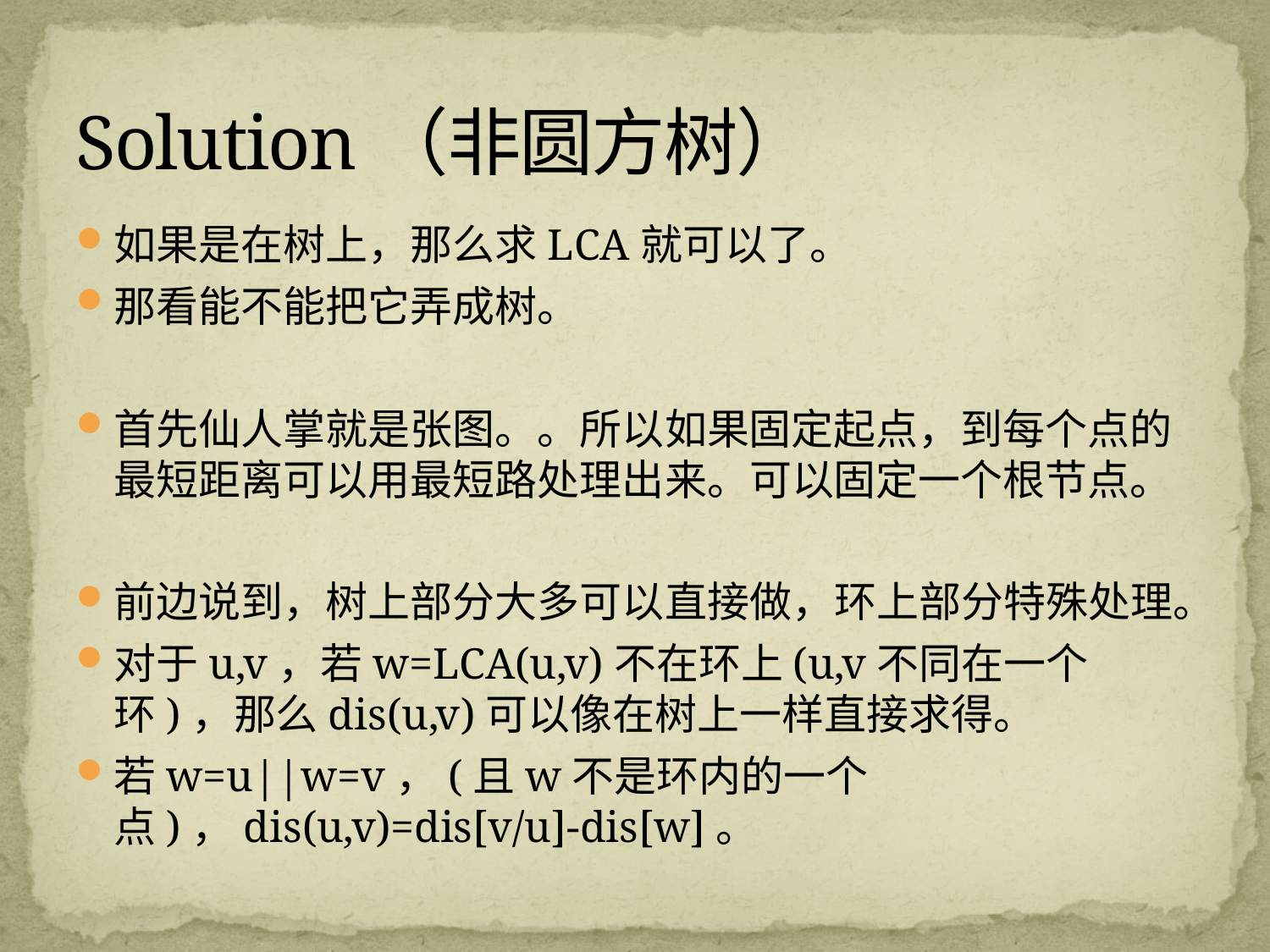

# Solution（非圆方树）
如果是在树上，那么求LCA就可以了。
那看能不能把它弄成树。

首先仙人掌就是张图。。所以如果固定起点，到每个点的最短距离可以用最短路处理出来。可以固定一个根节点。

前边说到，树上部分大多可以直接做，环上部分特殊处理。
对于u,v，若w=LCA(u,v)不在环上(u,v不同在一个环)，那么dis(u,v)可以像在树上一样直接求得。
若w=u||w=v，(且w不是环内的一个点)，dis(u,v)=dis[v/u]-dis[w]。